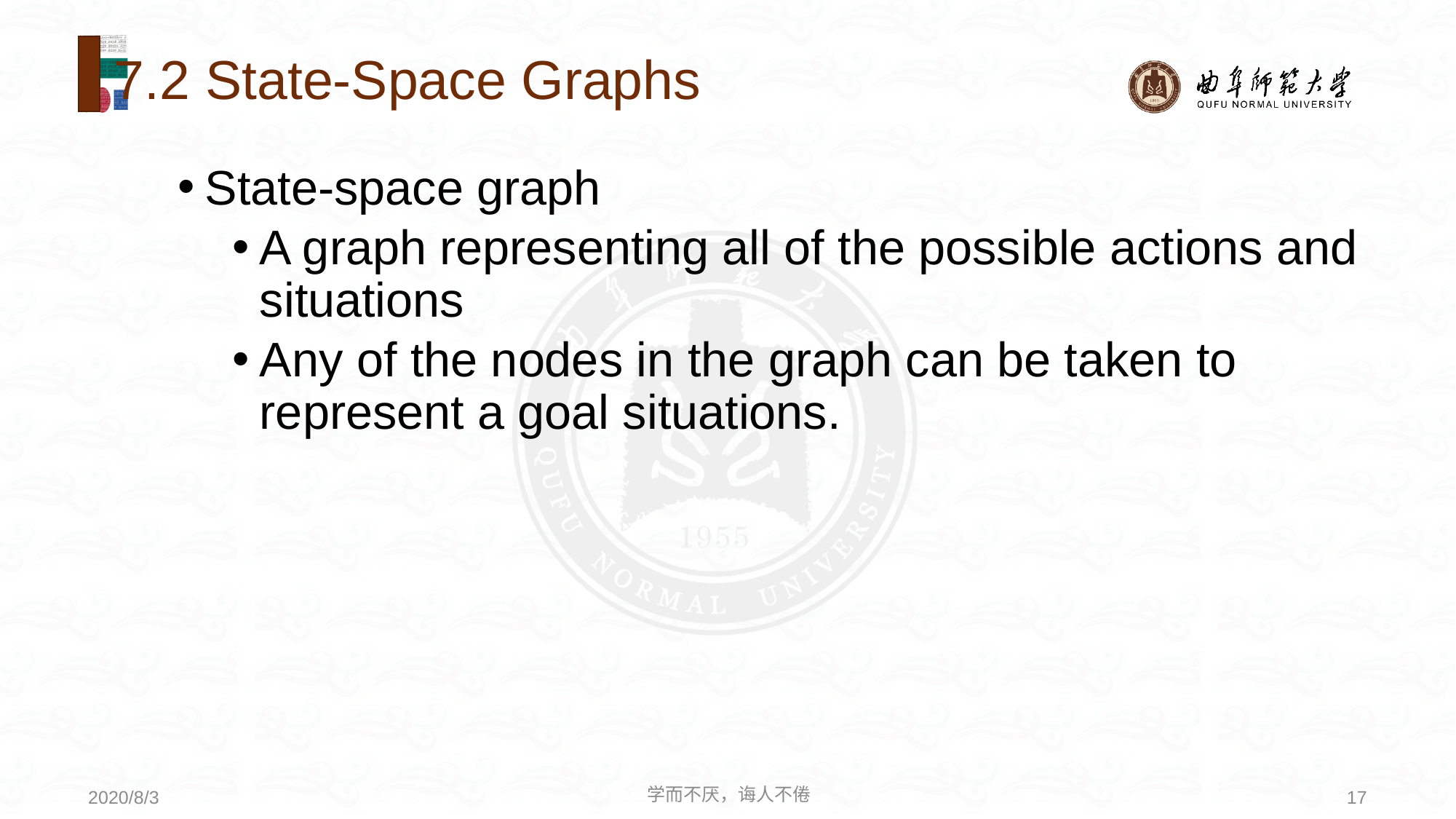

# 7.2 State-Space Graphs
State-space graph
A graph representing all of the possible actions and situations
Any of the nodes in the graph can be taken to represent a goal situations.
学而不厌，诲人不倦
17
2020/8/3